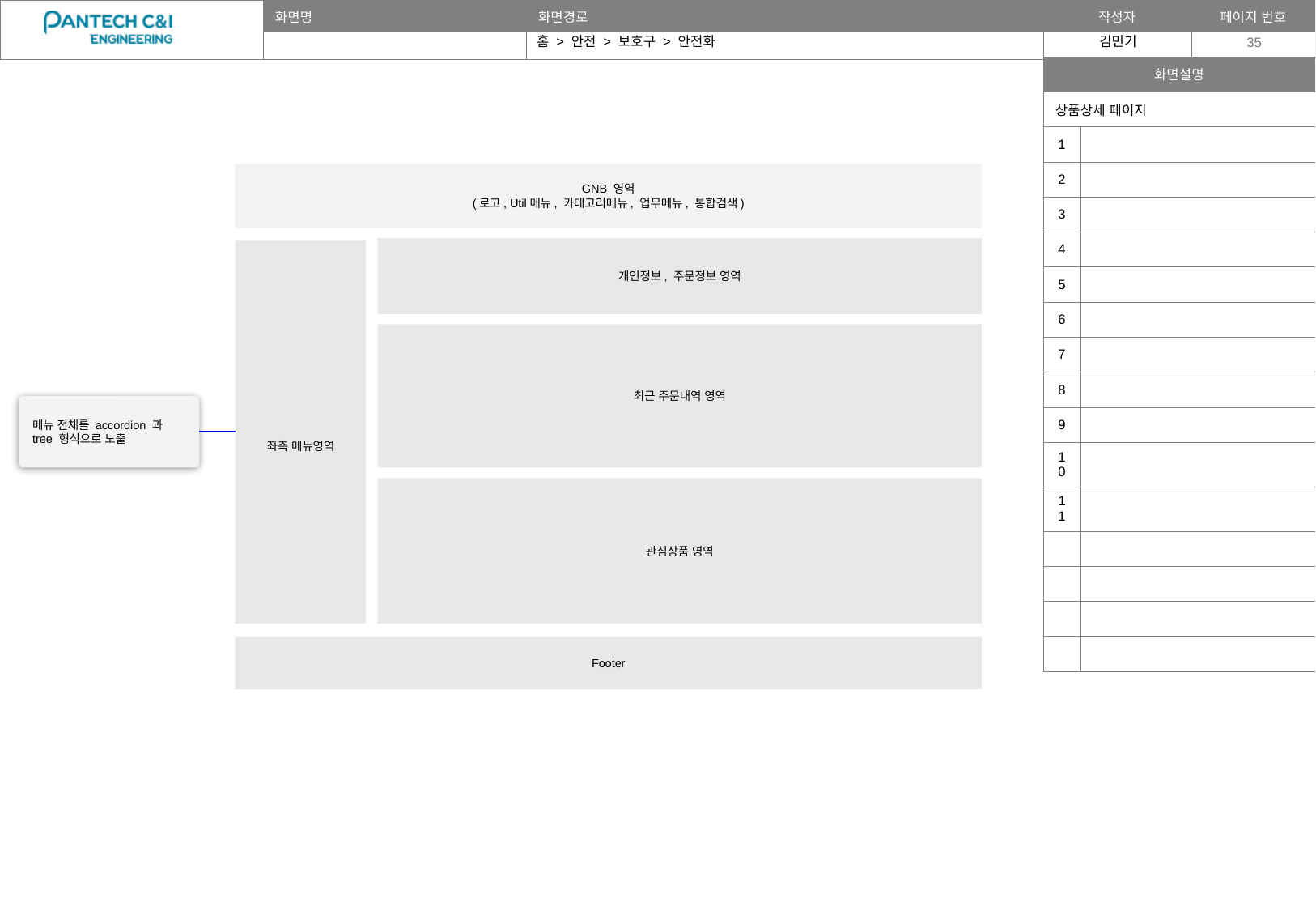

홈 > 안전 > 보호구 > 안전화
35
| 화면설명 |  |
| --- | --- |
| 상품상세 페이지 |  |
| 1 |  |
| 2 |  |
| 3 |  |
| 4 |  |
| 5 |  |
| 6 |  |
| 7 |  |
| 8 |  |
| 9 |  |
| 10 |  |
| 11 |  |
|  |  |
|  |  |
|  |  |
|  |  |
GNB 영역
(로고, Util메뉴, 카테고리메뉴, 업무메뉴, 통합검색)
개인정보, 주문정보 영역

좌측 메뉴영역
최근 주문내역 영역
메뉴 전체를 accordion 과 tree 형식으로 노출
관심상품 영역
Footer